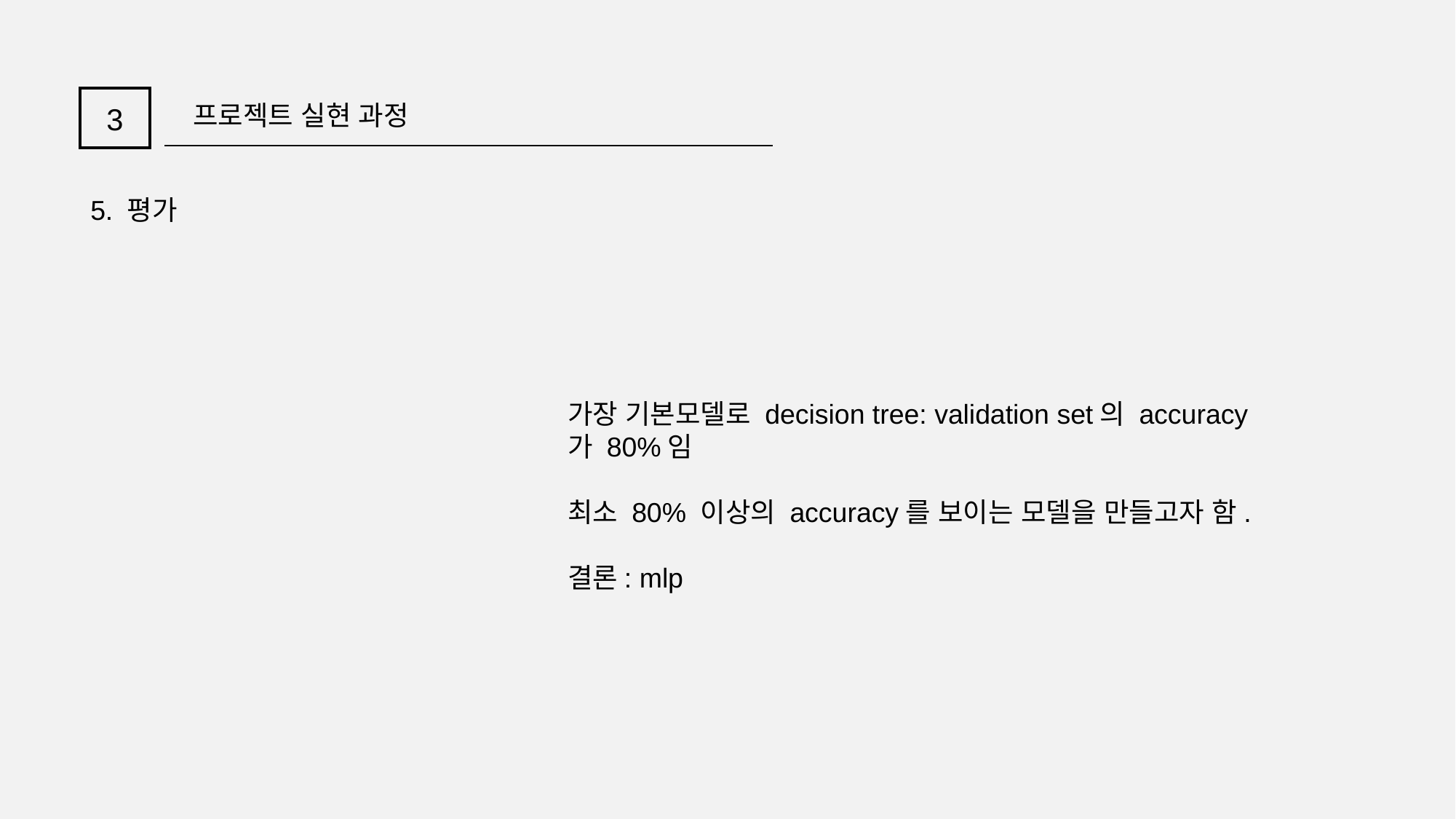

3
프로젝트 실현 과정
5. 평가
가장 기본모델로 decision tree: validation set의 accuracy가 80%임

최소 80% 이상의 accuracy를 보이는 모델을 만들고자 함.

결론: mlp